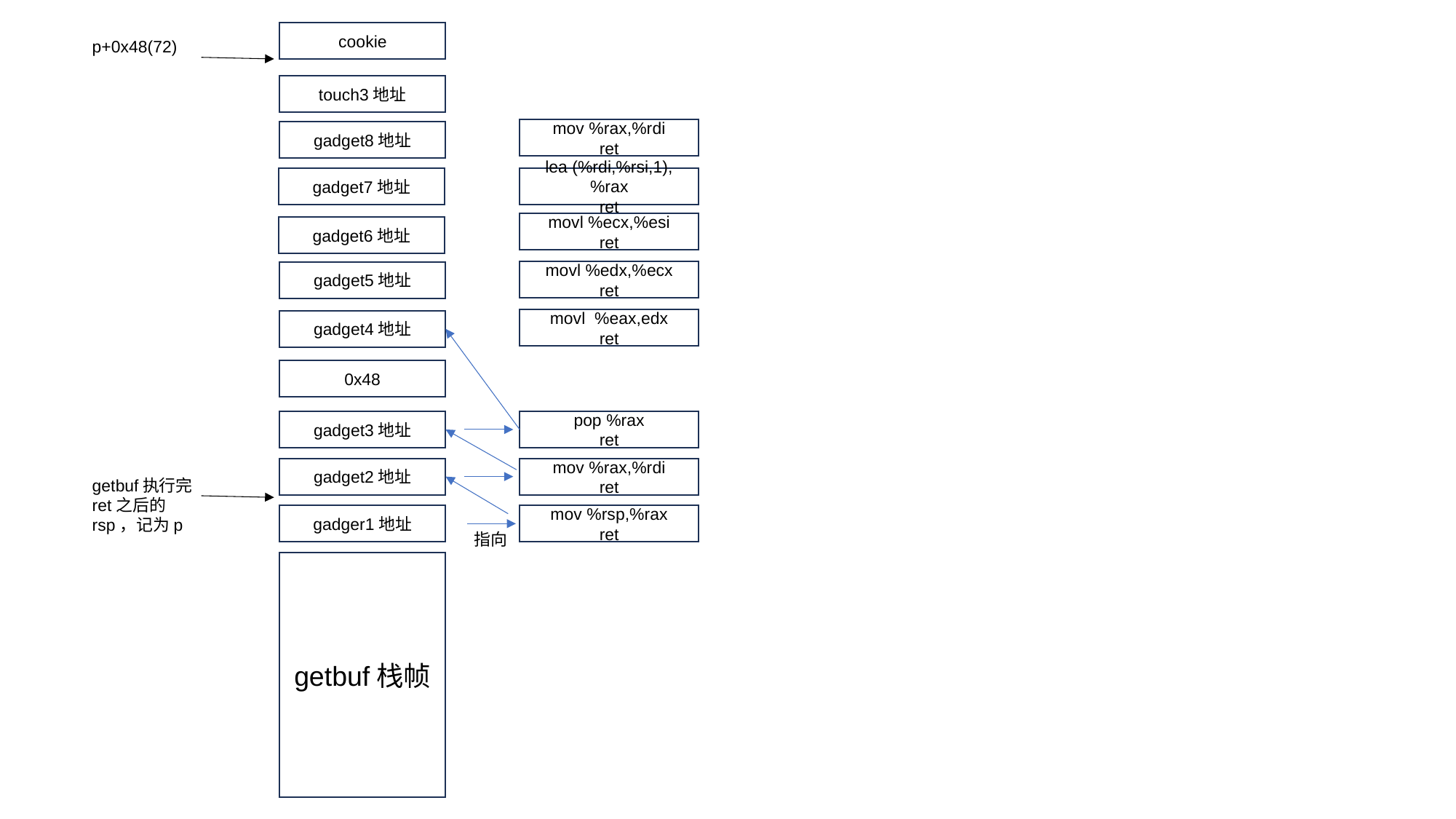

cookie
p+0x48(72)
touch3地址
mov %rax,%rdi
ret
gadget8地址
lea (%rdi,%rsi,1),%rax
ret
gadget7地址
movl %ecx,%esi
ret
gadget6地址
movl %edx,%ecx
ret
gadget5地址
movl  %eax,edx
ret
gadget4地址
0x48
pop %rax
ret
gadget3地址
gadget2地址
mov %rax,%rdi
ret
getbuf执行完ret之后的rsp，记为p
mov %rsp,%rax
ret
gadger1地址
指向
getbuf栈帧